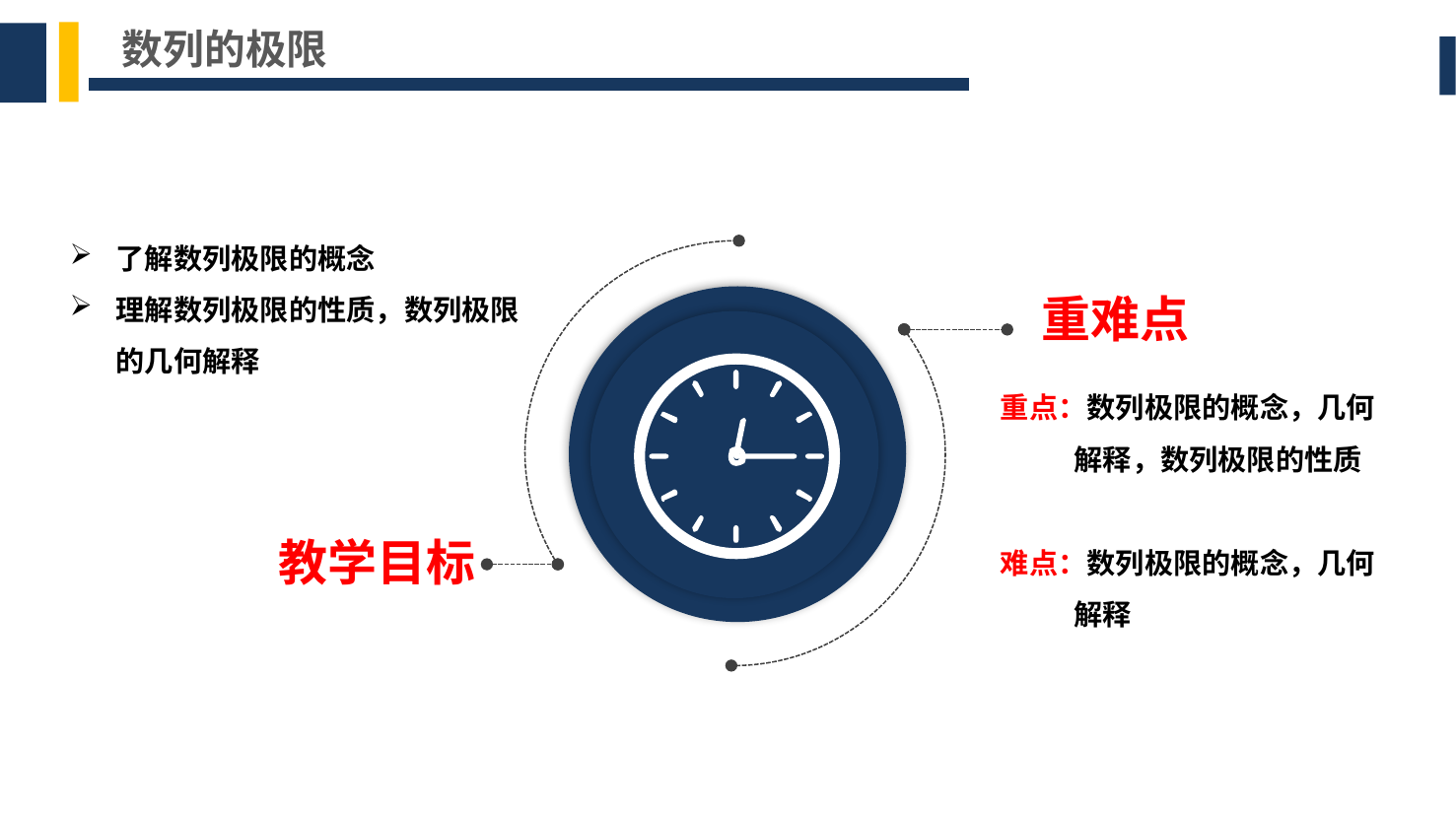

数列的极限
了解数列极限的概念
理解数列极限的性质，数列极限的几何解释

重难点

重点：数列极限的概念，几何
          解释，数列极限的性质
难点：数列极限的概念，几何
          解释
教学目标